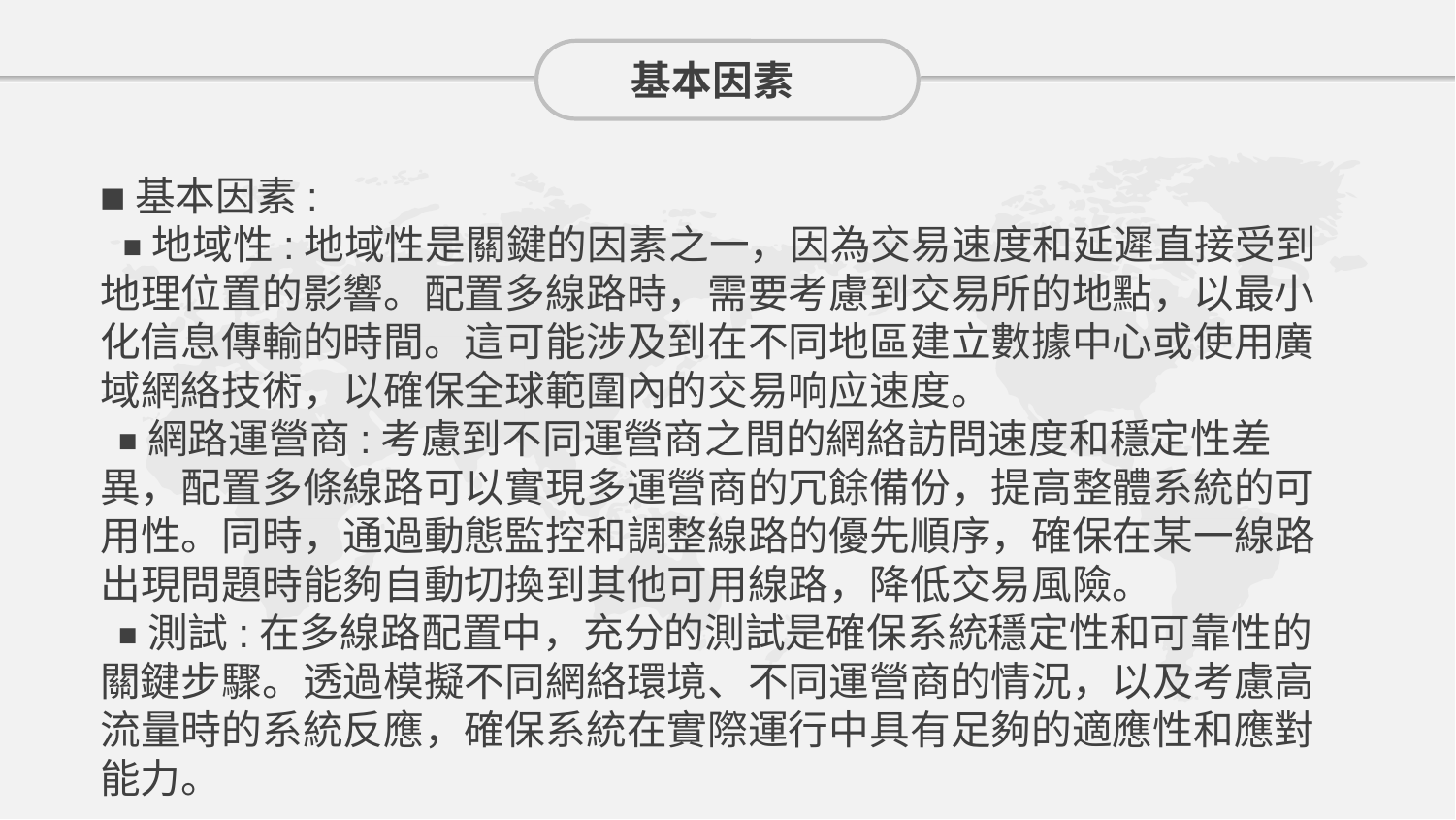

基本因素

◼️️基本因素:
  ◾地域性:地域性是關鍵的因素之一，因為交易速度和延遲直接受到地理位置的影響。配置多線路時，需要考慮到交易所的地點，以最小化信息傳輸的時間。這可能涉及到在不同地區建立數據中心或使用廣域網絡技術，以確保全球範圍內的交易响应速度。
  ◾網路運營商:考慮到不同運營商之間的網絡訪問速度和穩定性差異，配置多條線路可以實現多運營商的冗餘備份，提高整體系統的可用性。同時，通過動態監控和調整線路的優先順序，確保在某一線路出現問題時能夠自動切換到其他可用線路，降低交易風險。
  ◾測試:在多線路配置中，充分的測試是確保系統穩定性和可靠性的關鍵步驟。透過模擬不同網絡環境、不同運營商的情況，以及考慮高流量時的系統反應，確保系統在實際運行中具有足夠的適應性和應對能力。